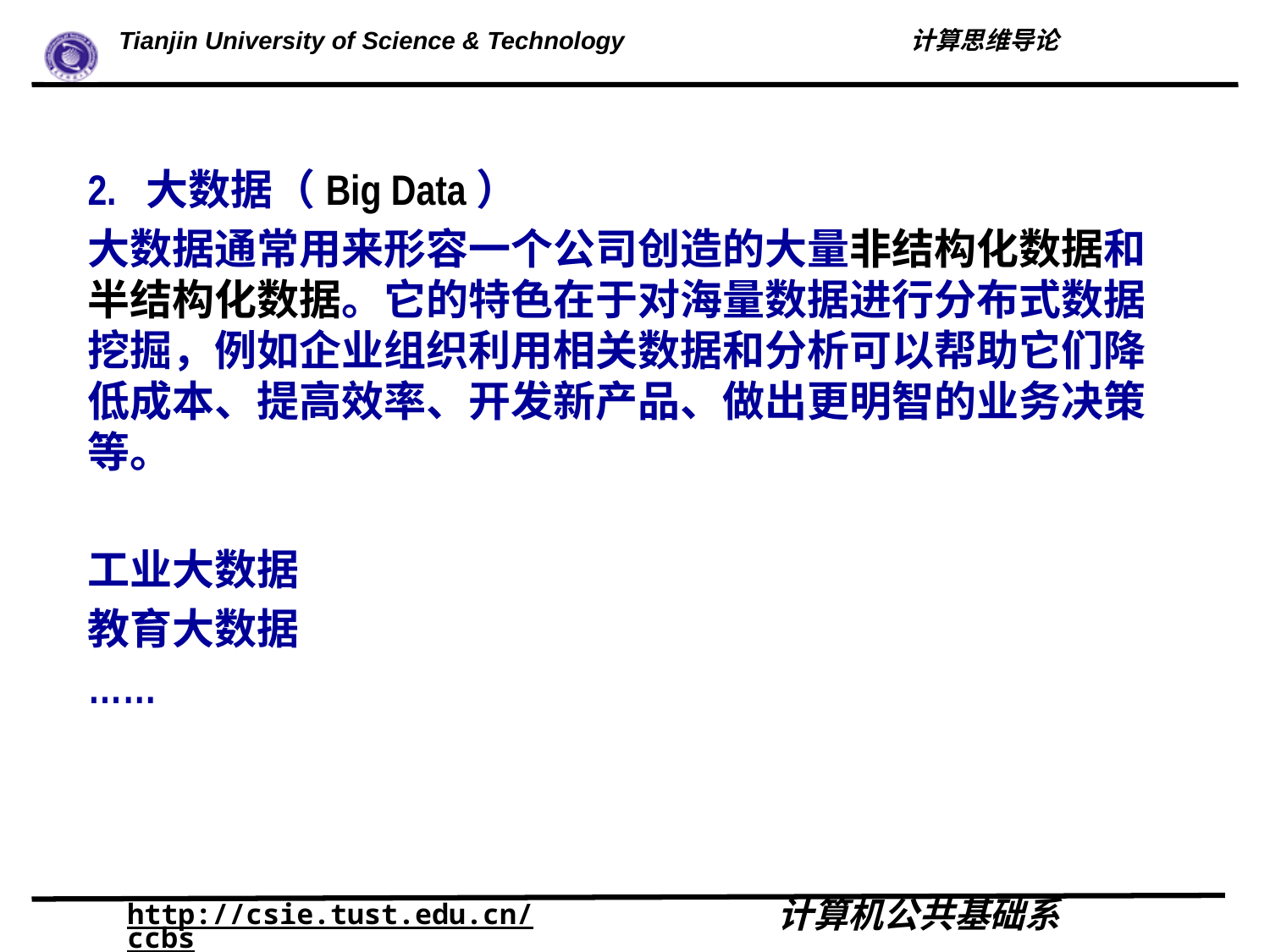

2.  大数据（Big Data）
大数据通常用来形容一个公司创造的大量非结构化数据和半结构化数据。它的特色在于对海量数据进行分布式数据挖掘，例如企业组织利用相关数据和分析可以帮助它们降低成本、提高效率、开发新产品、做出更明智的业务决策等。

工业大数据
教育大数据
……